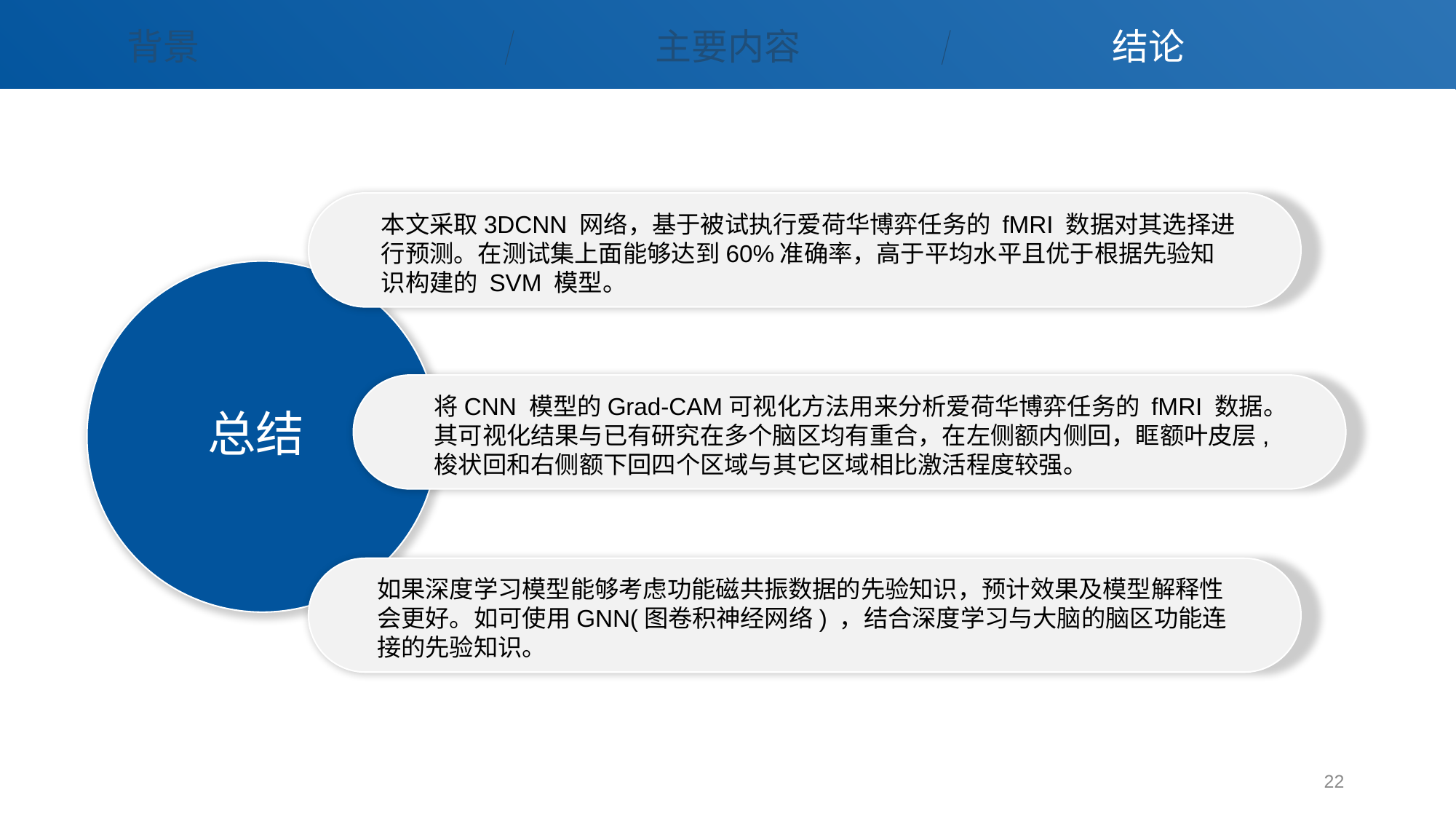

背景
主要内容
结论

本文采取3DCNN 网络，基于被试执行爱荷华博弈任务的 fMRI 数据对其选择进行预测。在测试集上面能够达到60%准确率，高于平均水平且优于根据先验知识构建的 SVM 模型。

总结

将CNN 模型的Grad-CAM可视化方法用来分析爱荷华博弈任务的 fMRI 数据。其可视化结果与已有研究在多个脑区均有重合，在左侧额内侧回，眶额叶皮层, 梭状回和右侧额下回四个区域与其它区域相比激活程度较强。

如果深度学习模型能够考虑功能磁共振数据的先验知识，预计效果及模型解释性会更好。如可使用GNN(图卷积神经网络) ，结合深度学习与大脑的脑区功能连接的先验知识。
22